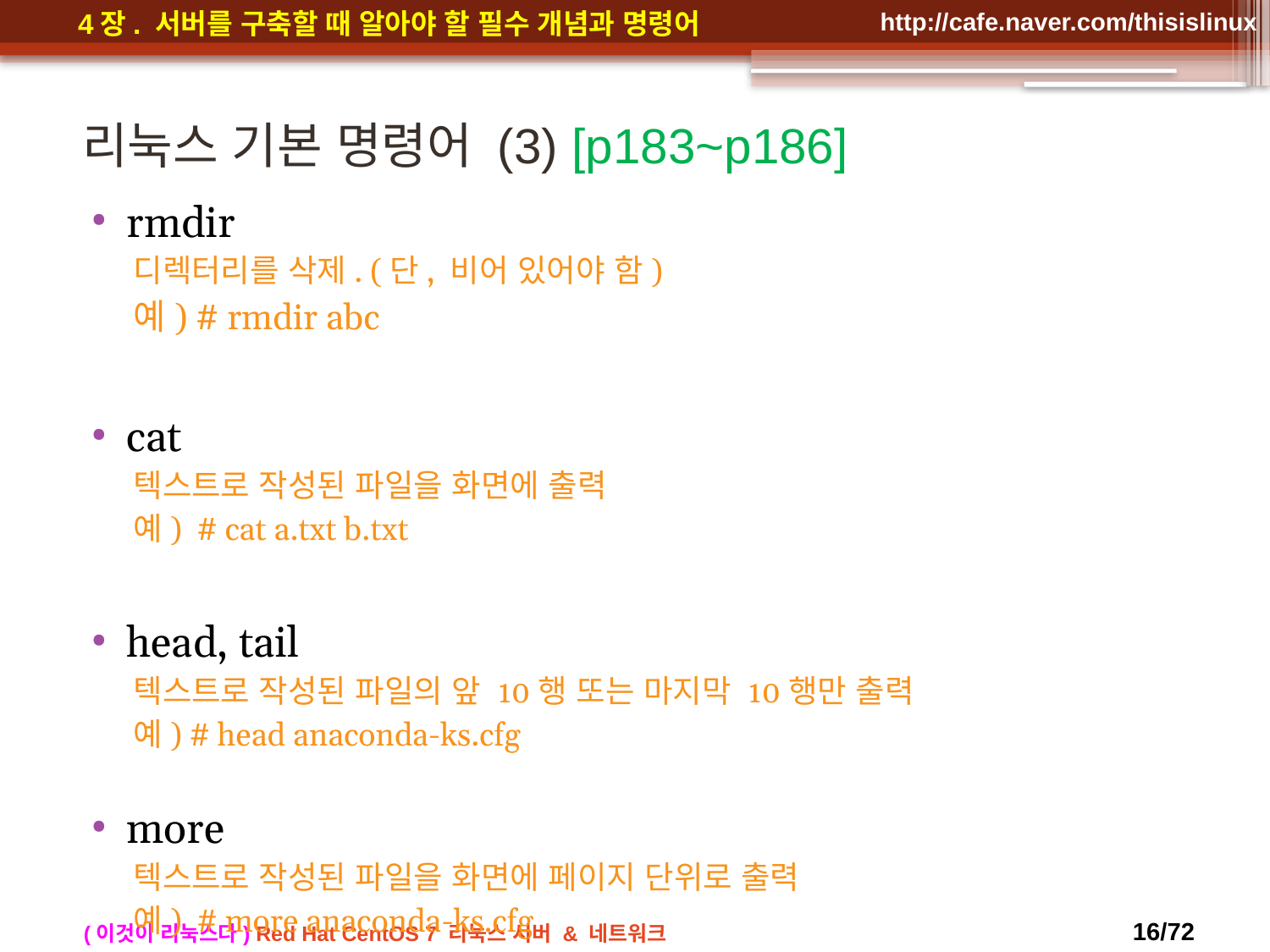

# 리눅스 기본 명령어 (3) [p183~p186]
rmdir
디렉터리를 삭제. (단, 비어 있어야 함)
예) # rmdir abc

cat
텍스트로 작성된 파일을 화면에 출력
예)  # cat a.txt b.txt

head, tail
텍스트로 작성된 파일의 앞 10행 또는 마지막 10행만 출력
예) # head anaconda-ks.cfg

more
텍스트로 작성된 파일을 화면에 페이지 단위로 출력
예)  # more anaconda-ks.cfg